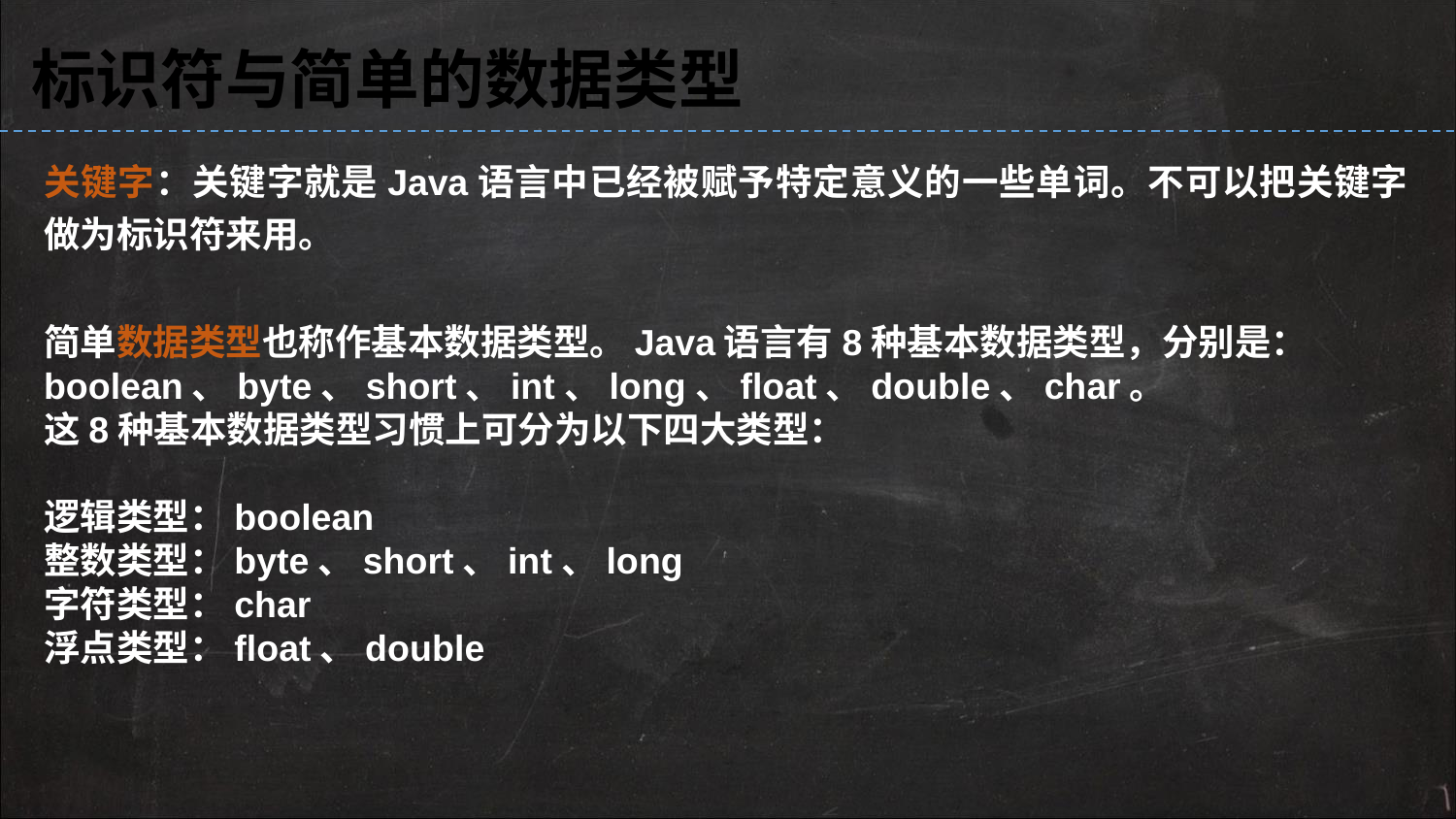

标识符与简单的数据类型
关键字：关键字就是Java语言中已经被赋予特定意义的一些单词。不可以把关键字做为标识符来用。
简单数据类型也称作基本数据类型。Java语言有8种基本数据类型，分别是：
boolean、byte、short、int、long、float、double、char。
这8种基本数据类型习惯上可分为以下四大类型：

逻辑类型：boolean
整数类型：byte、short、int、long
字符类型：char
浮点类型：float、double